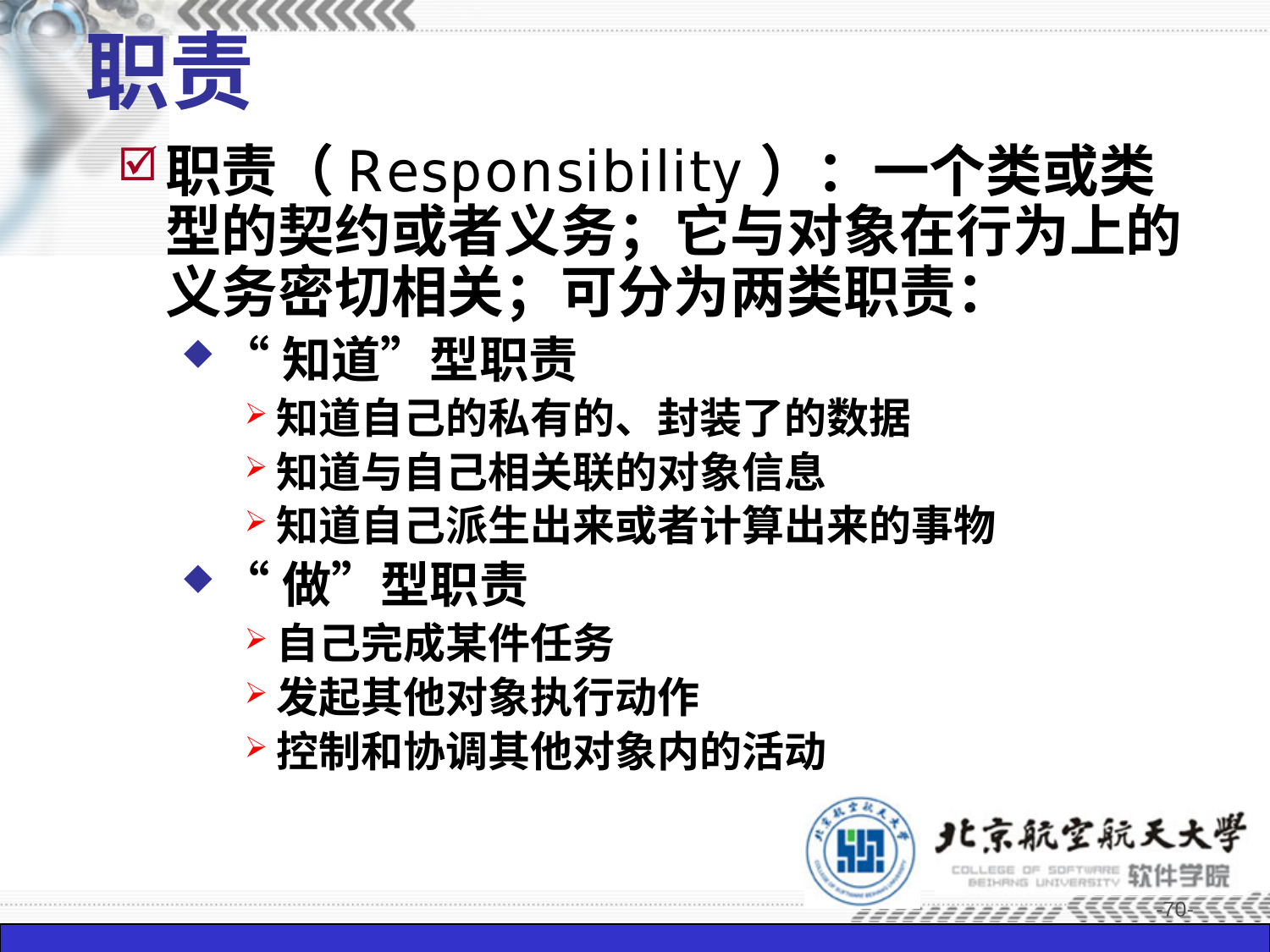

# 职责
职责（Responsibility）：一个类或类型的契约或者义务；它与对象在行为上的义务密切相关；可分为两类职责：
“知道”型职责
知道自己的私有的、封装了的数据
知道与自己相关联的对象信息
知道自己派生出来或者计算出来的事物
“做”型职责
自己完成某件任务
发起其他对象执行动作
控制和协调其他对象内的活动
-70-